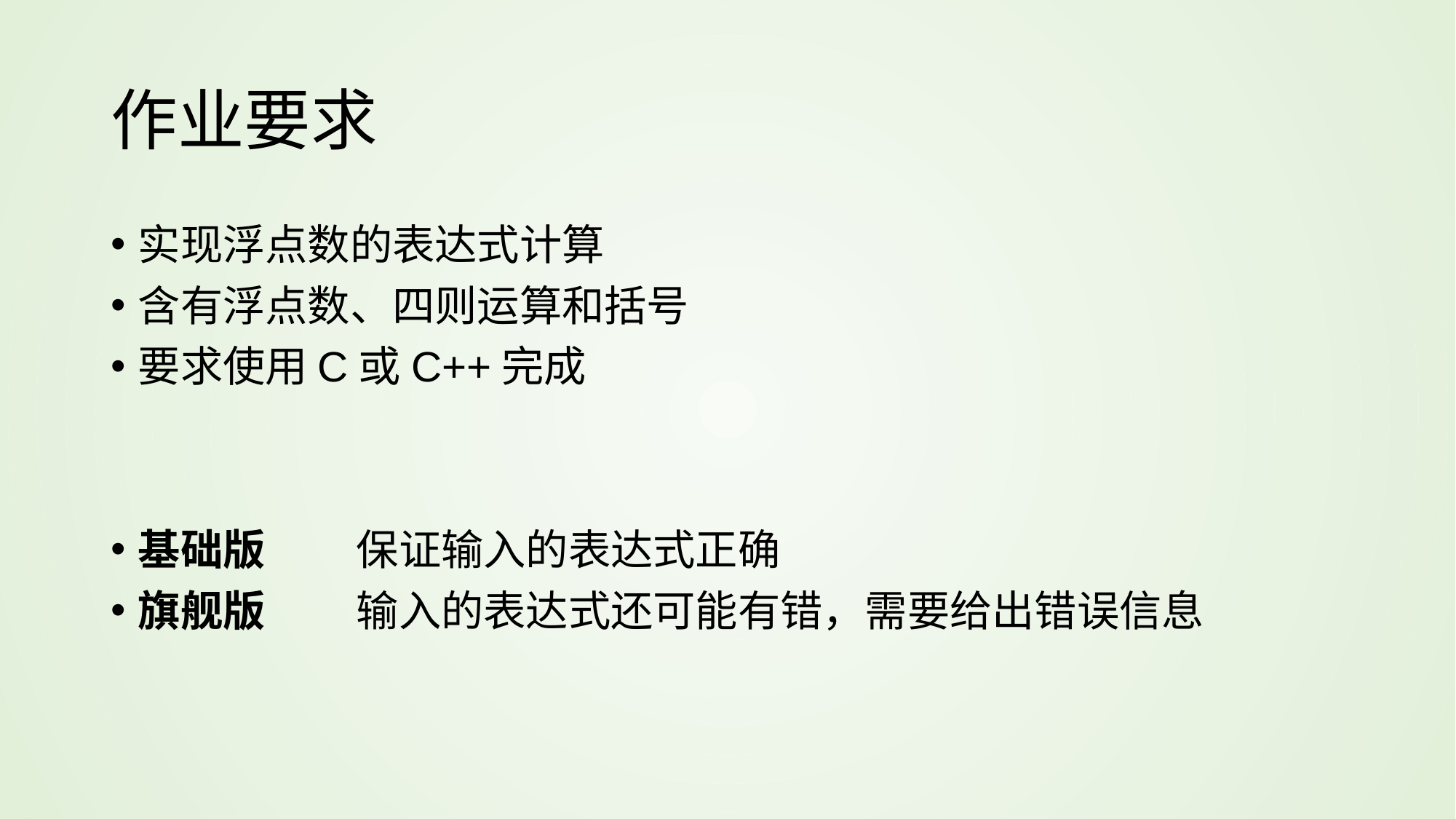

# 作业要求
实现浮点数的表达式计算
含有浮点数、四则运算和括号
要求使用C或C++完成

基础版	保证输入的表达式正确
旗舰版	输入的表达式还可能有错，需要给出错误信息